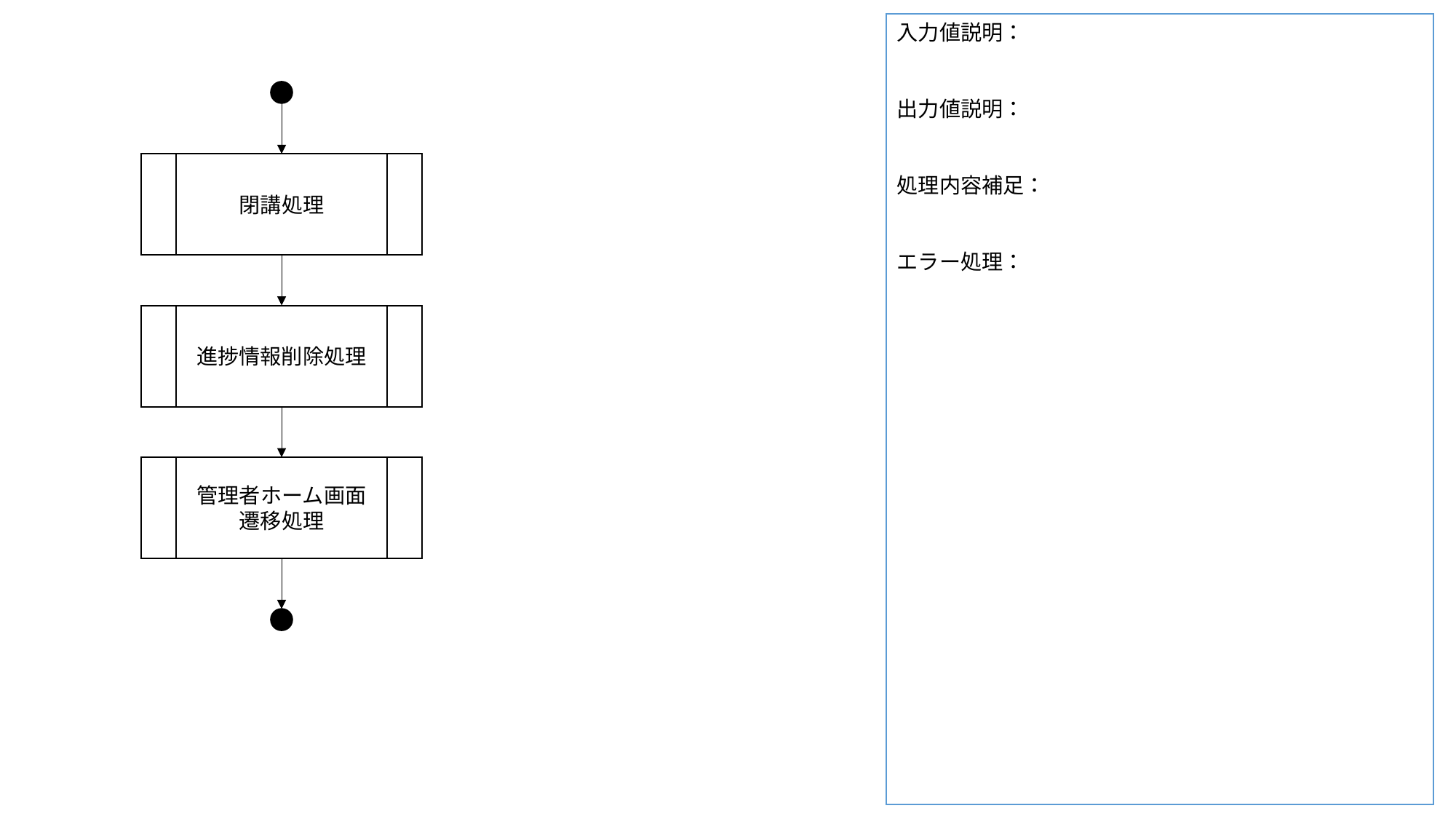

入力値説明：

出力値説明：

処理内容補足：

エラー処理：

閉講処理
進捗情報削除処理
管理者ホーム画面
遷移処理